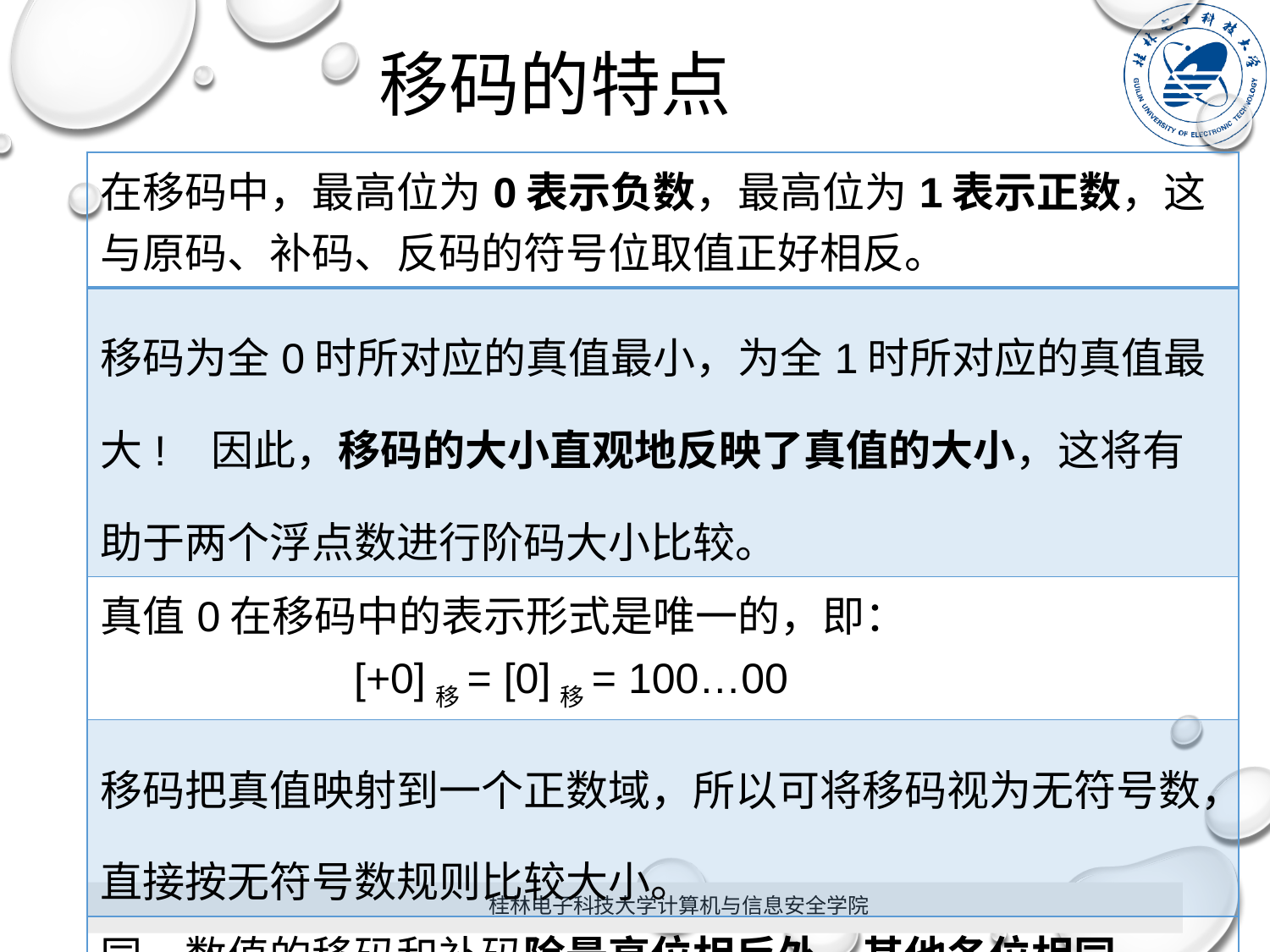

# 移码的特点
| 在移码中，最高位为0表示负数，最高位为1表示正数，这与原码、补码、反码的符号位取值正好相反。 |
| --- |
| 移码为全0时所对应的真值最小，为全1时所对应的真值最大! 因此，移码的大小直观地反映了真值的大小，这将有助于两个浮点数进行阶码大小比较。 |
| 真值0在移码中的表示形式是唯一的，即： [+0]移= [­0]移= 100…00 |
| 移码把真值映射到一个正数域，所以可将移码视为无符号数，直接按无符号数规则比较大小。 |
| 同一数值的移码和补码除最高位相反外，其他各位相同 |
桂林电子科技大学计算机与信息安全学院

26